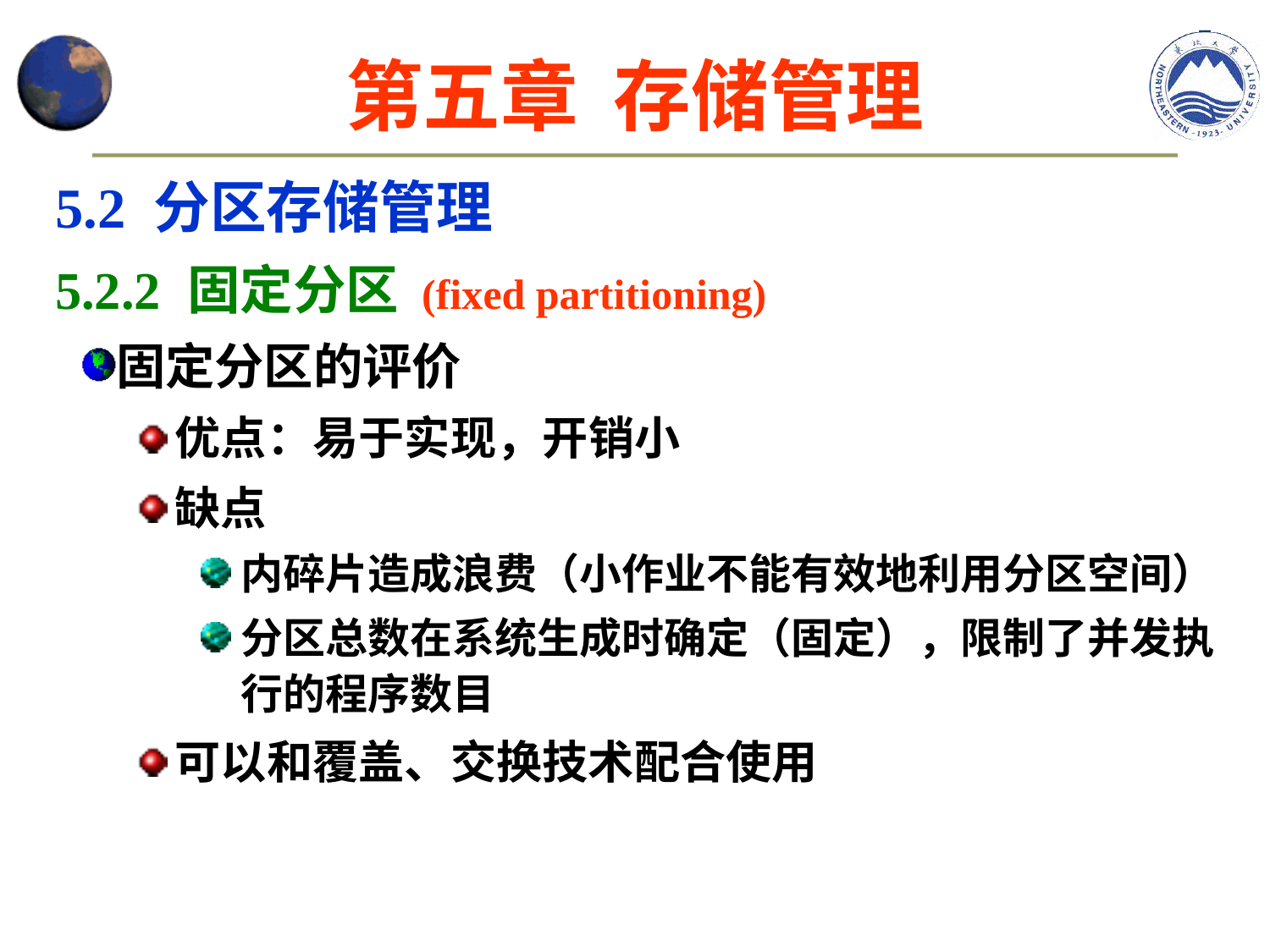

第五章  存储管理
5.2 分区存储管理
5.2.2 固定分区 (fixed partitioning)
固定分区的评价
优点：易于实现，开销小
缺点
内碎片造成浪费（小作业不能有效地利用分区空间）
分区总数在系统生成时确定（固定），限制了并发执行的程序数目
可以和覆盖、交换技术配合使用